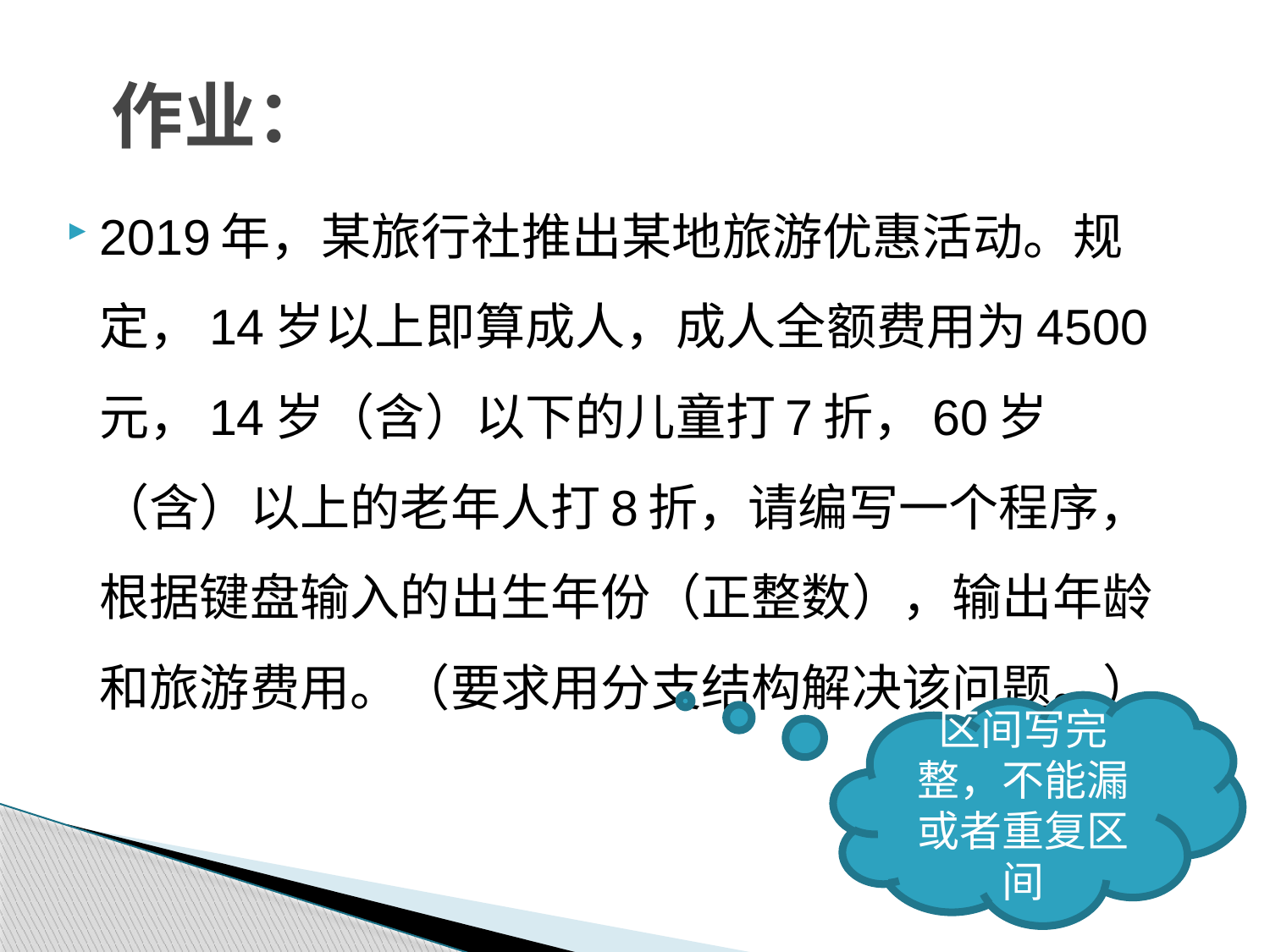

# 作业：
2019年，某旅行社推出某地旅游优惠活动。规定，14岁以上即算成人，成人全额费用为4500元，14岁（含）以下的儿童打7折，60岁（含）以上的老年人打8折，请编写一个程序，根据键盘输入的出生年份（正整数），输出年龄和旅游费用。（要求用分支结构解决该问题。）

区间写完整，不能漏或者重复区间